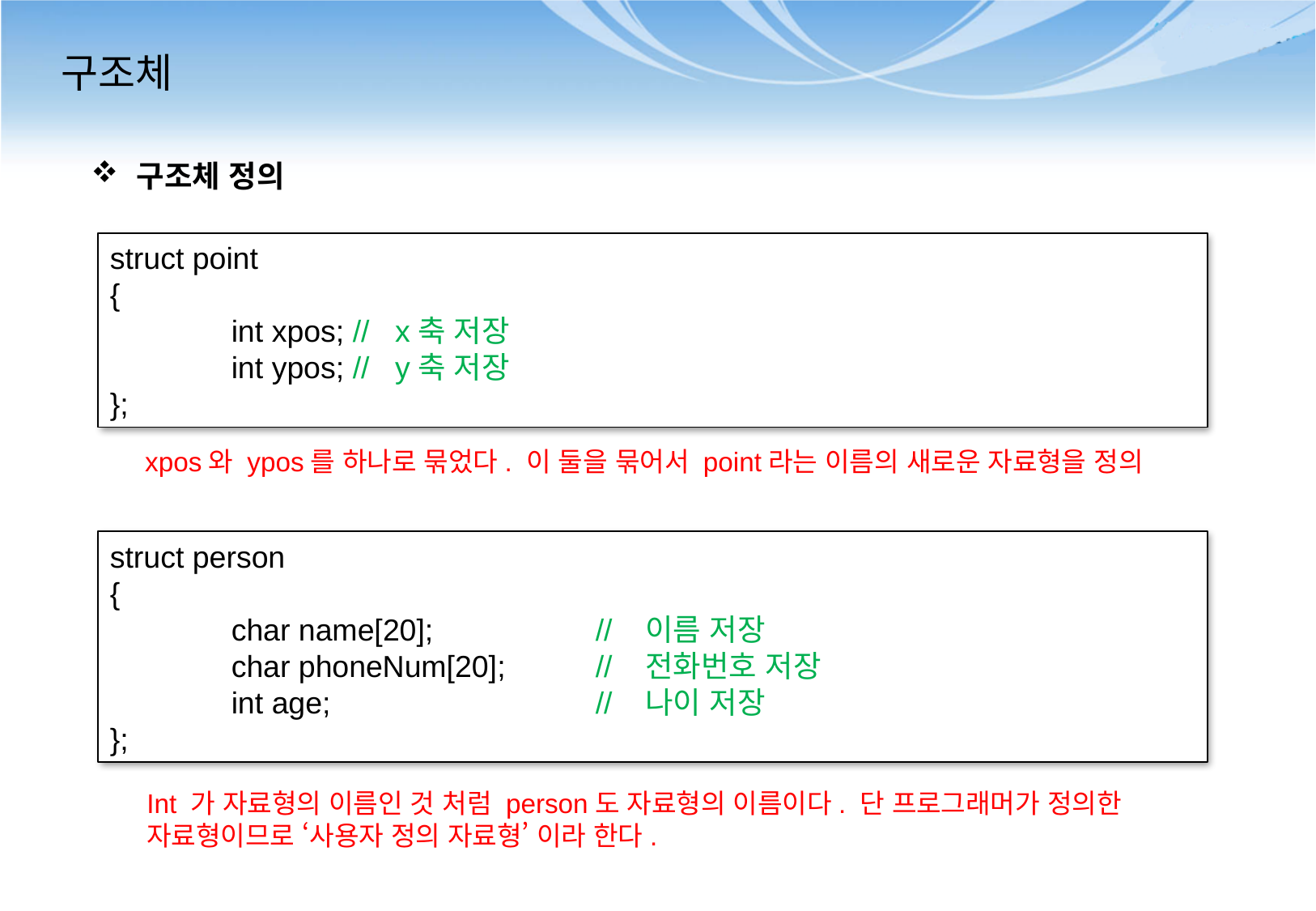

# 구조체
구조체 정의

struct point
{
	int xpos;	//   x축 저장
	int ypos;	//   y축 저장
};
xpos와 ypos를 하나로 묶었다. 이 둘을 묶어서 point라는 이름의 새로운 자료형을 정의
struct person
{
	char name[20];		//   이름 저장
	char phoneNum[20];	//   전화번호 저장
	int age;			//   나이 저장
};
Int 가 자료형의 이름인 것 처럼 person도 자료형의 이름이다. 단 프로그래머가 정의한
자료형이므로 ‘사용자 정의 자료형’ 이라 한다.